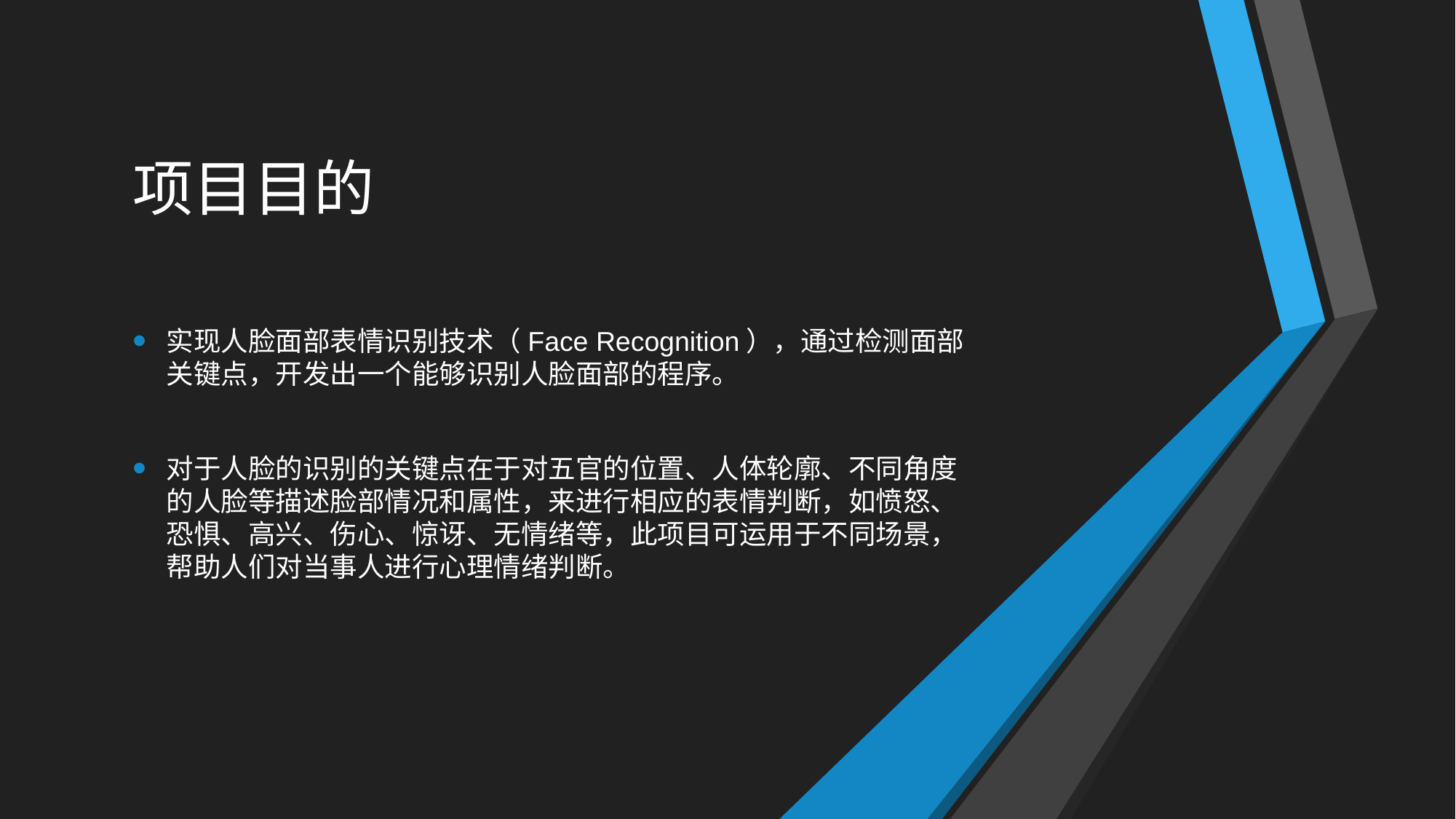

# 项目目的
实现人脸面部表情识别技术（Face Recognition），通过检测面部关键点，开发出一个能够识别人脸面部的程序。

对于人脸的识别的关键点在于对五官的位置、人体轮廓、不同角度的人脸等描述脸部情况和属性，来进行相应的表情判断，如愤怒、恐惧、高兴、伤心、惊讶、无情绪等，此项目可运用于不同场景，帮助人们对当事人进行心理情绪判断。